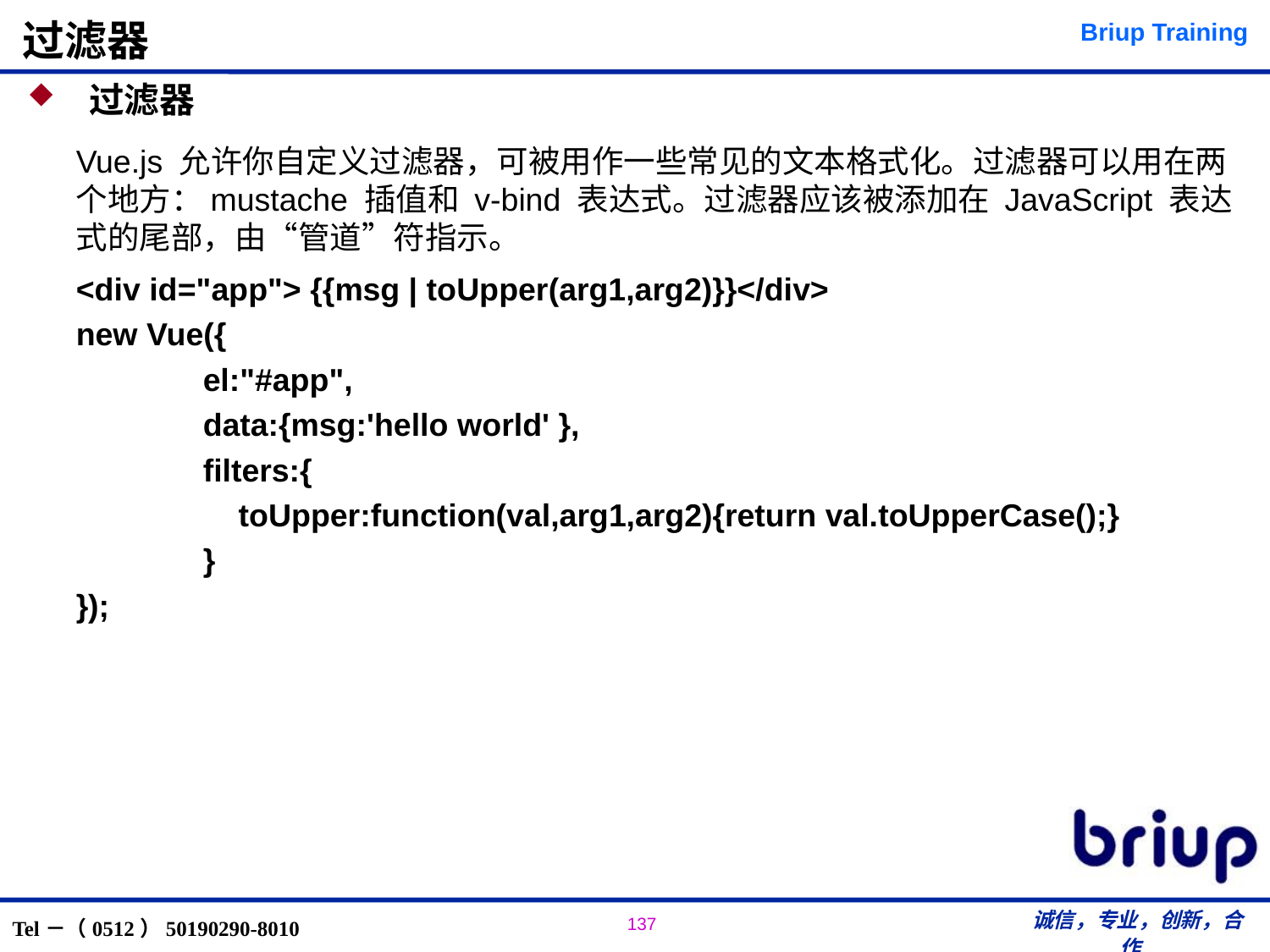

# 过滤器
 过滤器
Vue.js 允许你自定义过滤器，可被用作一些常见的文本格式化。过滤器可以用在两个地方：mustache 插值和 v-bind 表达式。过滤器应该被添加在 JavaScript 表达式的尾部，由“管道”符指示。
<div id="app"> {{msg | toUpper(arg1,arg2)}}</div>
new Vue({
	el:"#app",
	data:{msg:'hello world' },
	filters:{
	    toUpper:function(val,arg1,arg2){return val.toUpperCase();}
	}
});